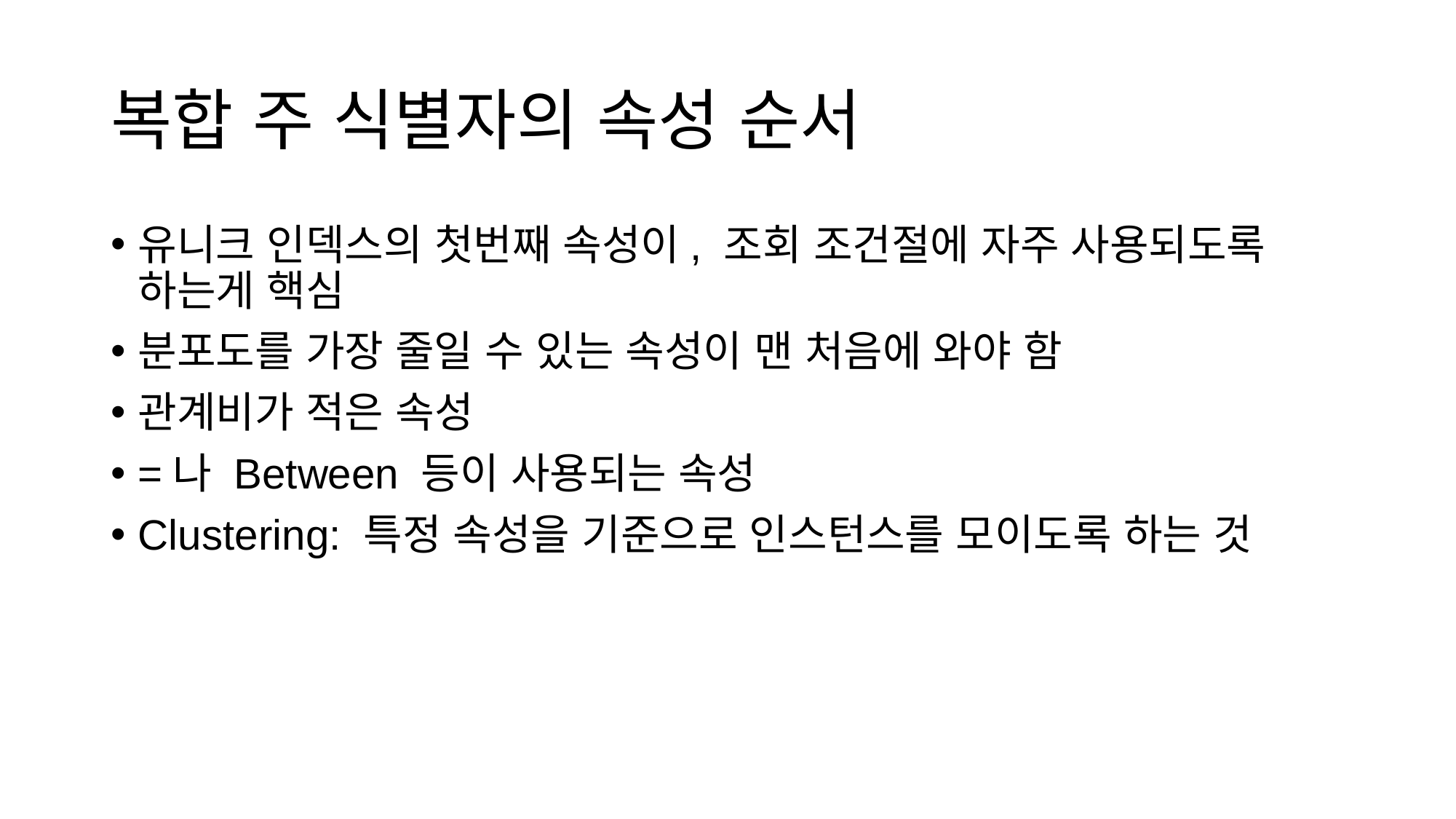

# 복합 주 식별자의 속성 순서
유니크 인덱스의 첫번째 속성이, 조회 조건절에 자주 사용되도록 하는게 핵심
분포도를 가장 줄일 수 있는 속성이 맨 처음에 와야 함
관계비가 적은 속성
=나 Between 등이 사용되는 속성
Clustering: 특정 속성을 기준으로 인스턴스를 모이도록 하는 것